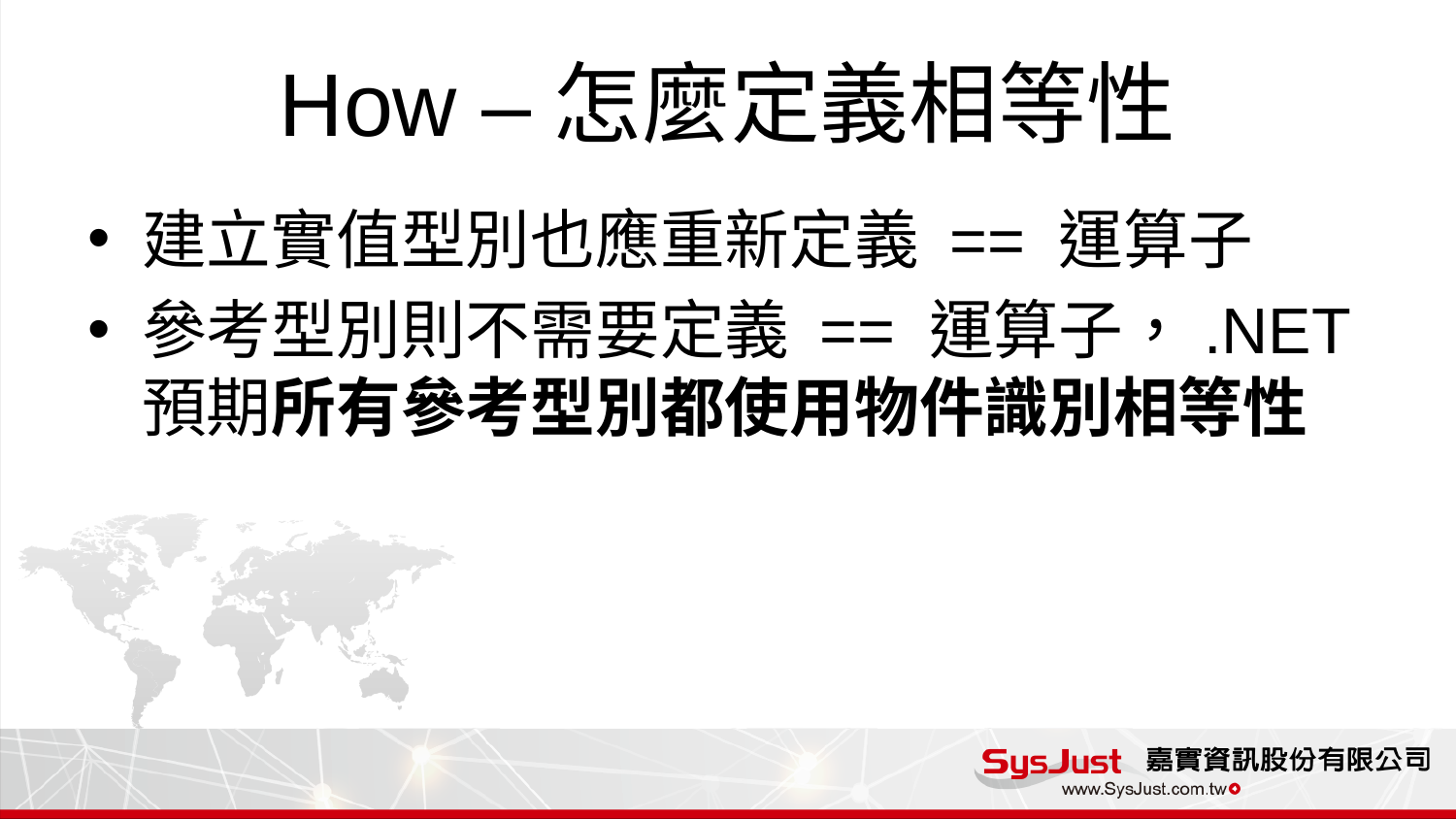

# How –怎麼定義相等性
建立實值型別也應重新定義 == 運算子
參考型別則不需要定義 == 運算子，.NET 預期所有參考型別都使用物件識別相等性